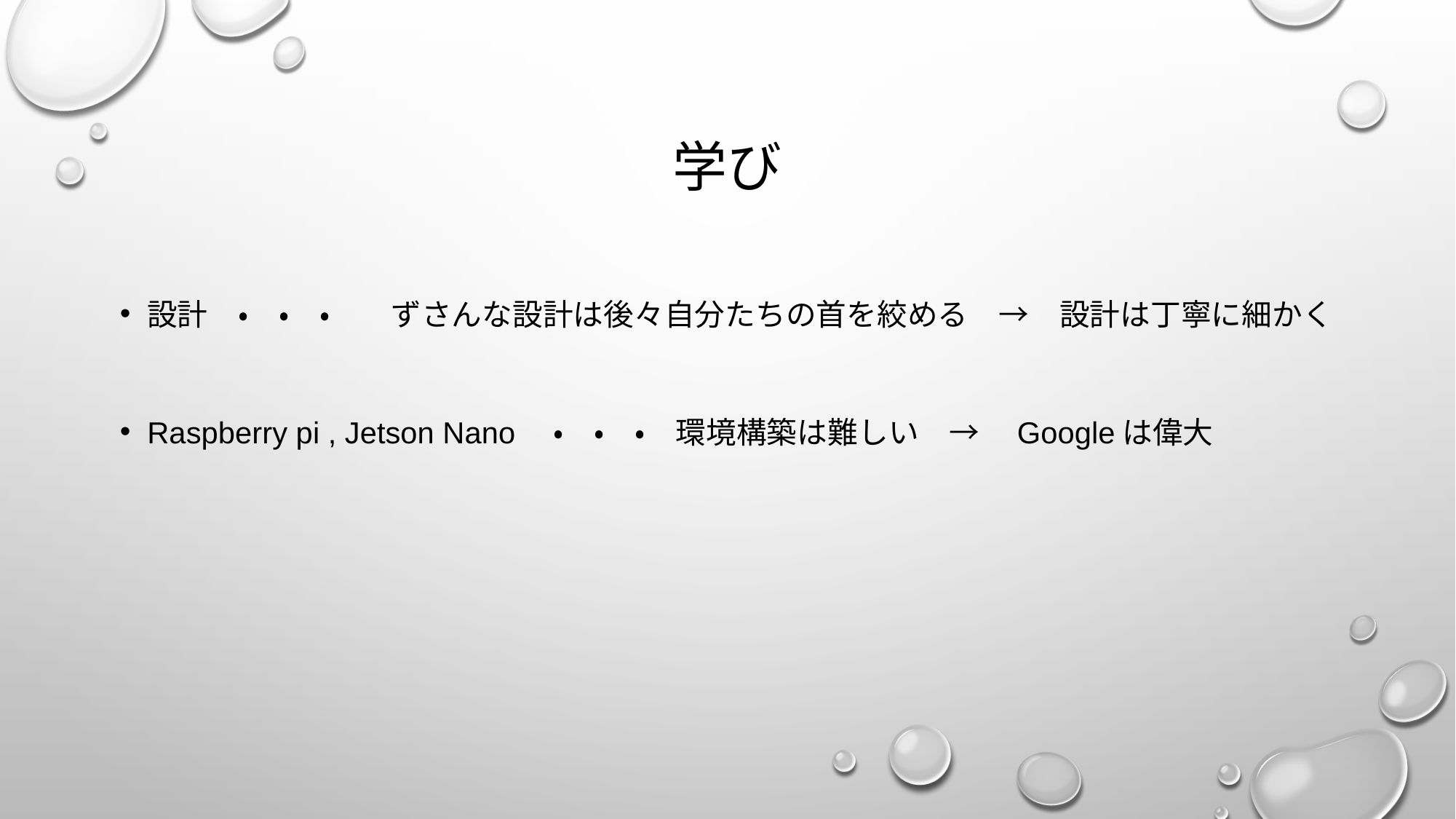

# 学び
設計　・　・　・　　ずさんな設計は後々自分たちの首を絞める　→　設計は丁寧に細かく

Raspberry pi , Jetson Nano　・　・　・　環境構築は難しい　→　Googleは偉大